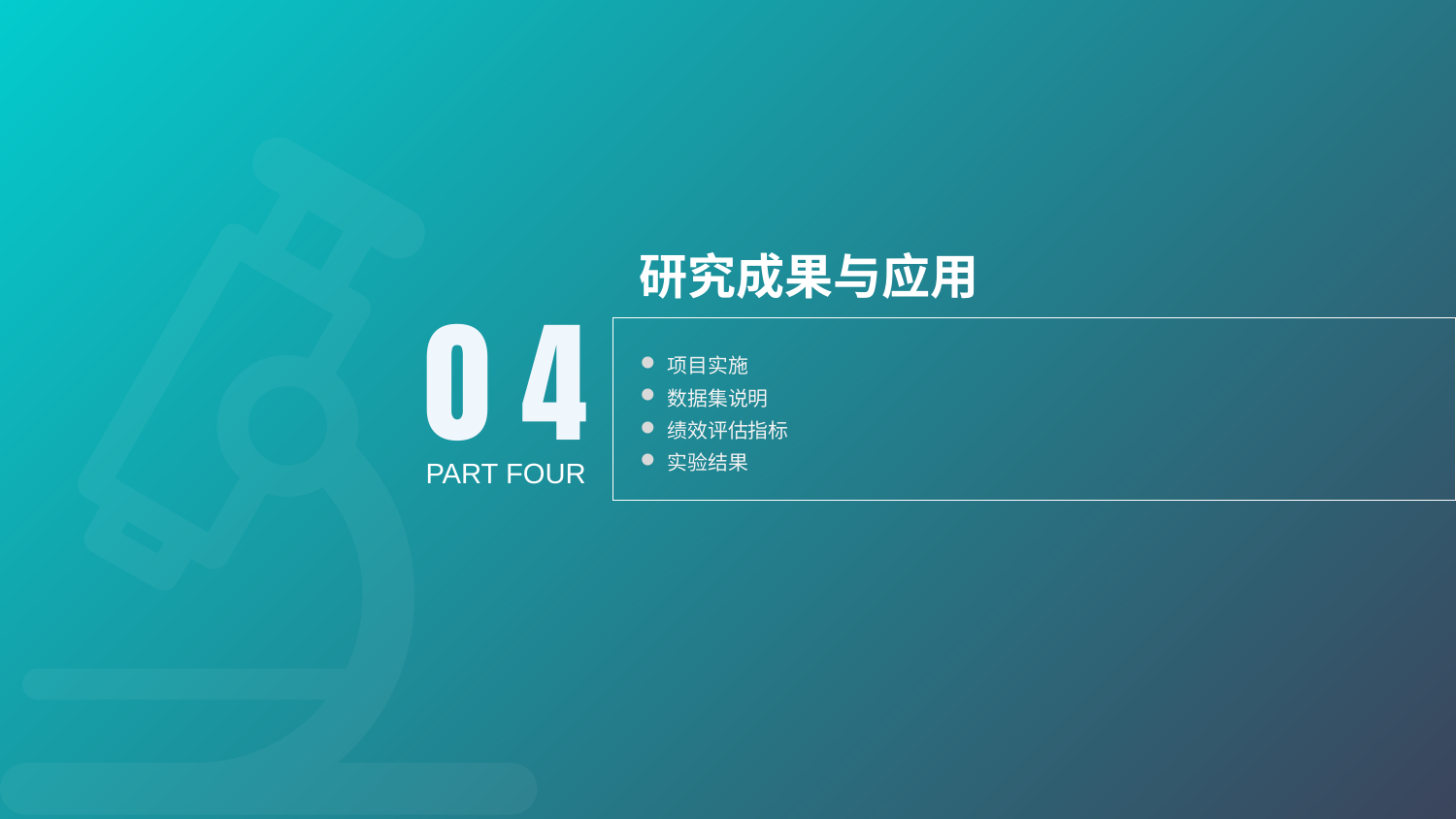

研究成果与应用
0 4

项目实施
数据集说明
绩效评估指标
实验结果
PART FOUR